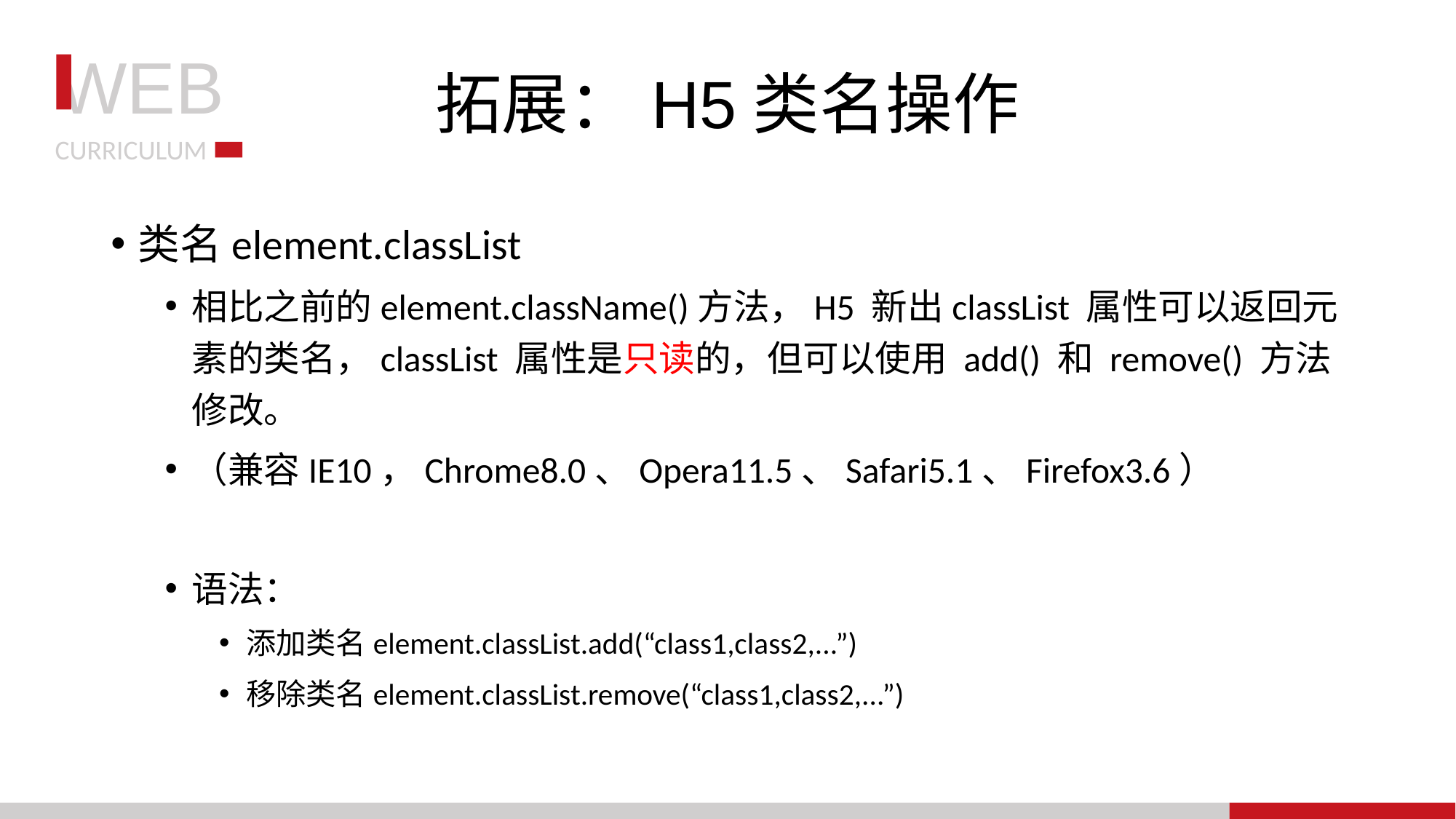

# 拓展：H5类名操作
类名element.classList
相比之前的element.className()方法，H5 新出classList 属性可以返回元素的类名，classList 属性是只读的，但可以使用 add() 和 remove() 方法修改。
（兼容IE10，Chrome8.0、Opera11.5、Safari5.1、Firefox3.6）

语法：
添加类名element.classList.add(“class1,class2,...”)
移除类名element.classList.remove(“class1,class2,...”)